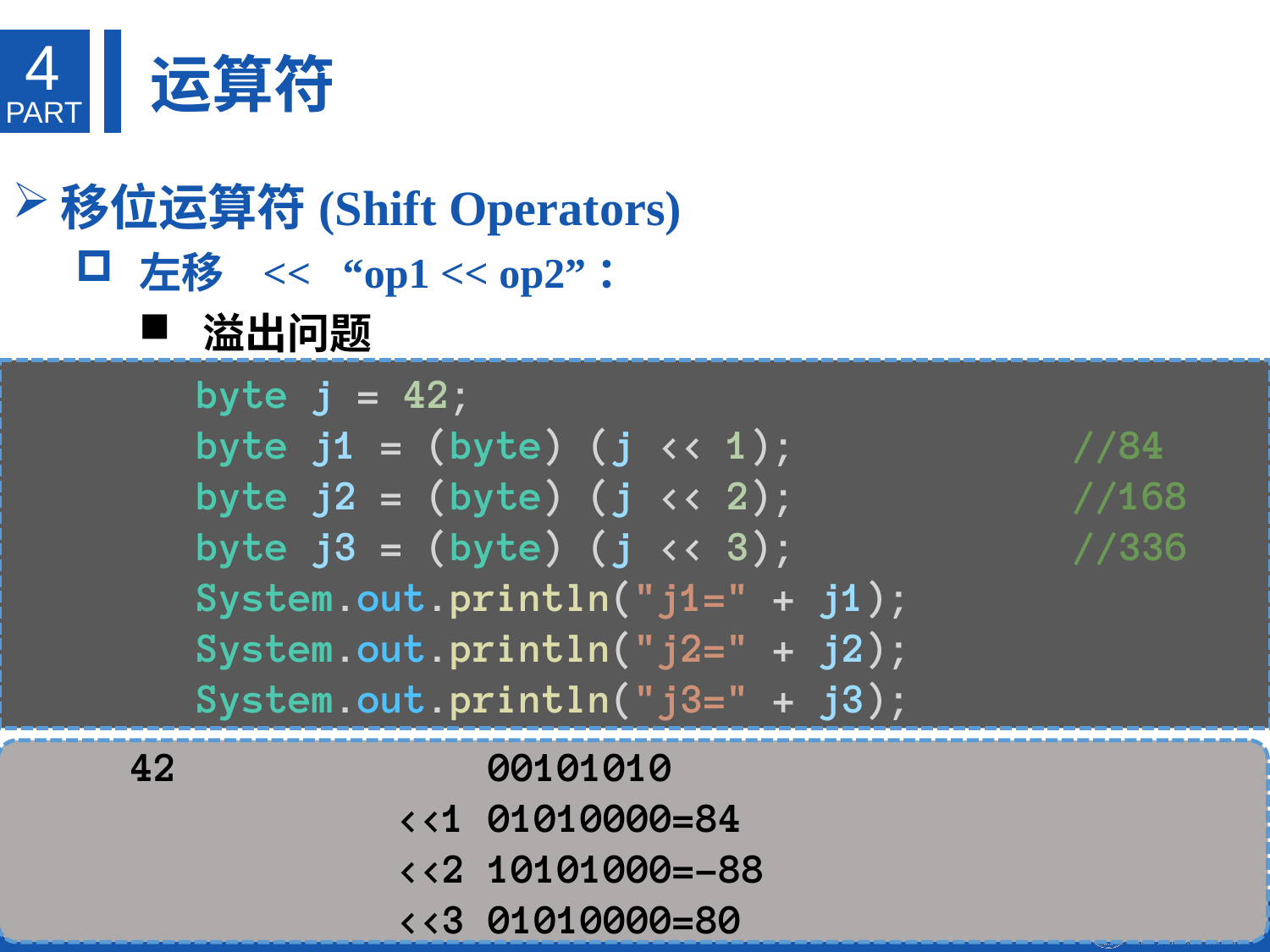

4
运算符
PART
移位运算符(Shift Operators)
左移   <<   “op1 << op2”：
溢出问题
        byte j = 42;
        byte j1 = (byte) (j << 1);            //84
        byte j2 = (byte) (j << 2);            //168
        byte j3 = (byte) (j << 3);            //336
        System.out.println("j1=" + j1);
        System.out.println("j2=" + j2);
        System.out.println("j3=" + j3);
     42	 	    00101010
			<<1 01010000=84
			<<2 10101000=-88
			<<3 01010000=80